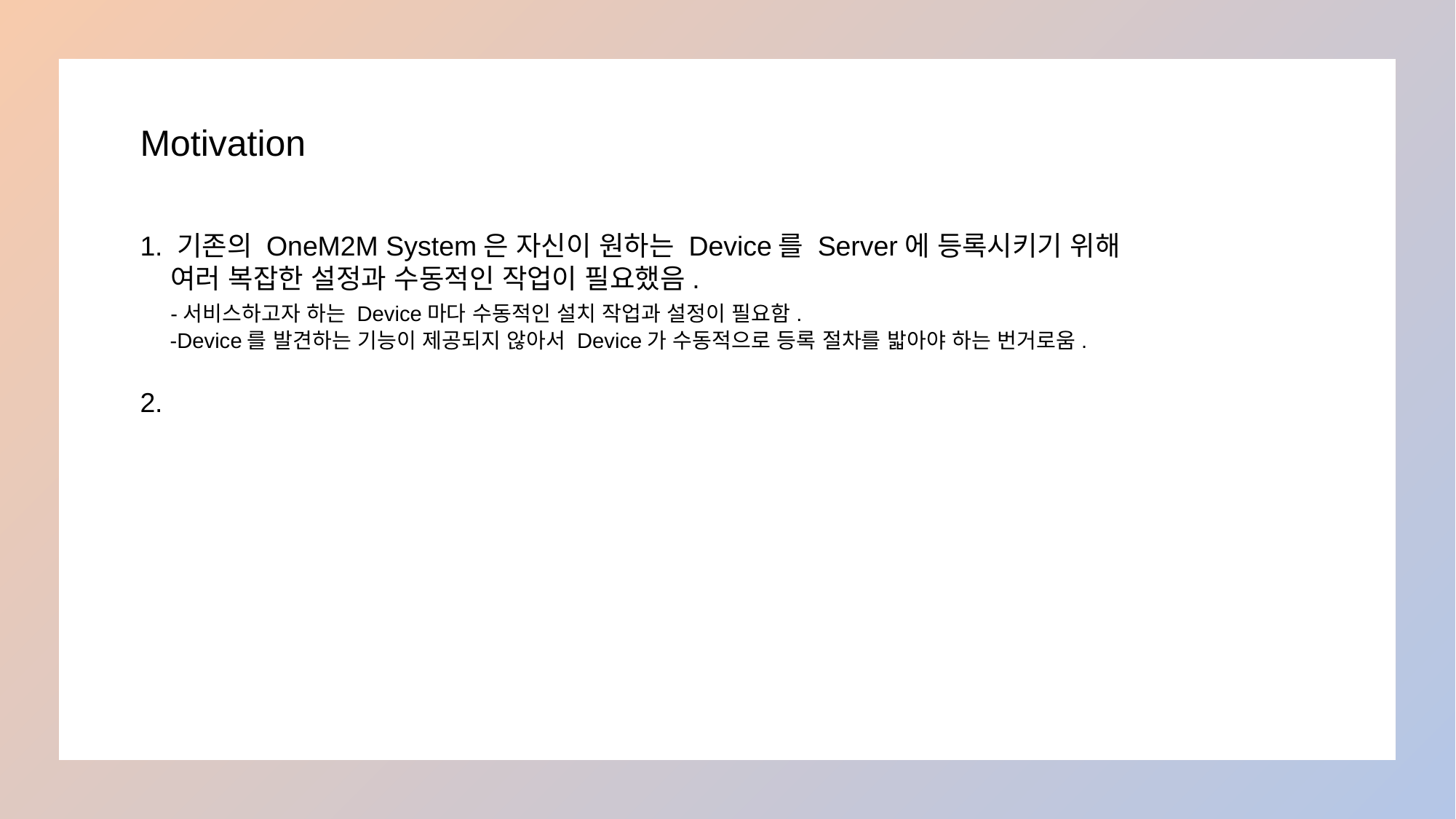

Motivation

1. 기존의 OneM2M System은 자신이 원하는 Device를 Server에 등록시키기 위해
    여러 복잡한 설정과 수동적인 작업이 필요했음.
    -서비스하고자 하는 Device마다 수동적인 설치 작업과 설정이 필요함.
     -Device를 발견하는 기능이 제공되지 않아서 Device가 수동적으로 등록 절차를 밟아야 하는 번거로움.

2.